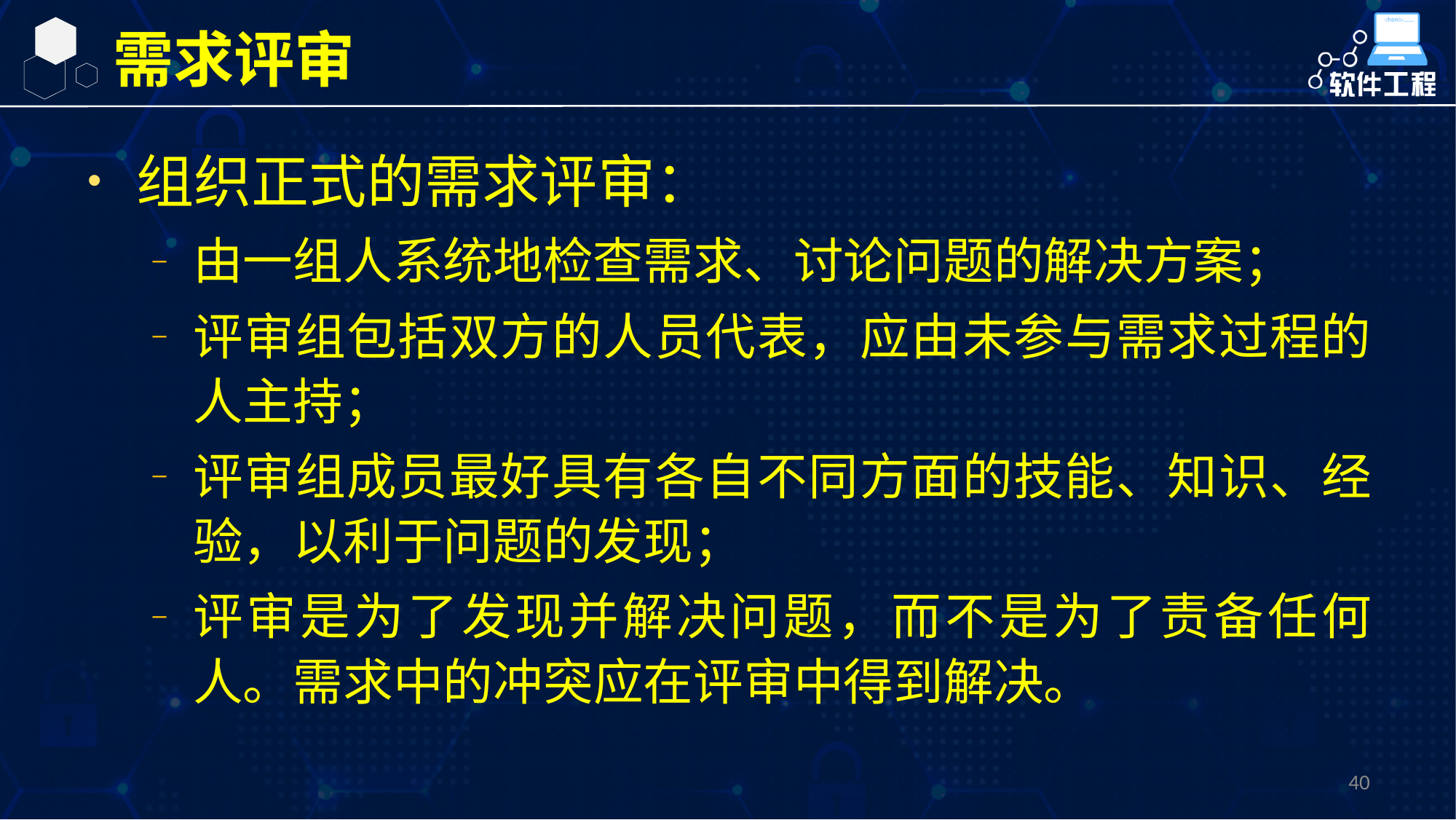

需求评审
组织正式的需求评审：
由一组人系统地检查需求、讨论问题的解决方案；
评审组包括双方的人员代表，应由未参与需求过程的人主持；
评审组成员最好具有各自不同方面的技能、知识、经验，以利于问题的发现；
评审是为了发现并解决问题，而不是为了责备任何人。需求中的冲突应在评审中得到解决。
40